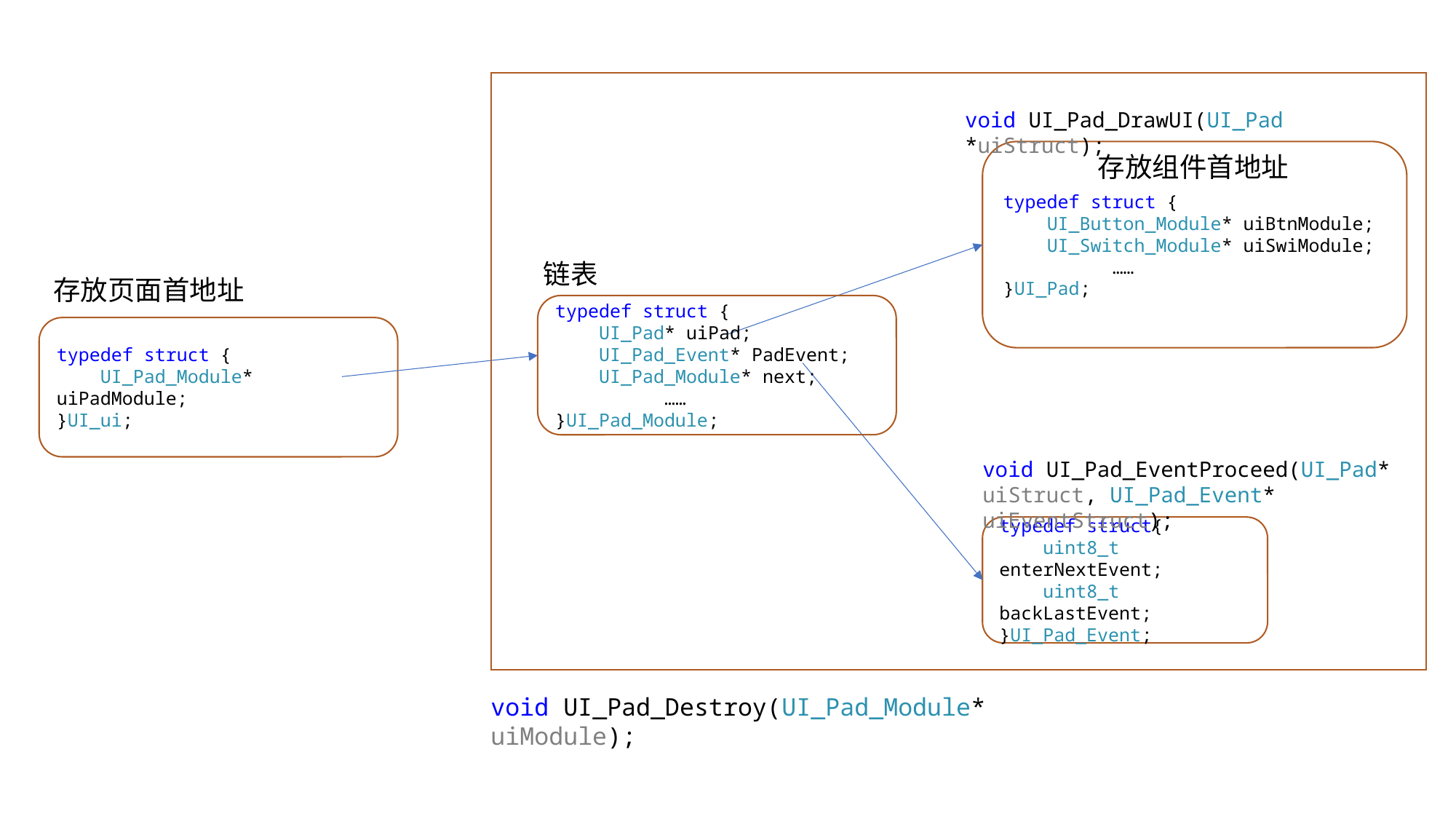

void UI_Pad_DrawUI(UI_Pad *uiStruct);
typedef struct {
    UI_Button_Module* uiBtnModule;
    UI_Switch_Module* uiSwiModule;
    	……
}UI_Pad;
存放组件首地址
链表
存放页面首地址
typedef struct {
    UI_Pad* uiPad;
    UI_Pad_Event* PadEvent;
    UI_Pad_Module* next;
	……
}UI_Pad_Module;
typedef struct {
    UI_Pad_Module* uiPadModule;
}UI_ui;
void UI_Pad_EventProceed(UI_Pad* uiStruct, UI_Pad_Event* uiEventStruct);
typedef struct{
    uint8_t enterNextEvent;
    uint8_t backLastEvent;
}UI_Pad_Event;
void UI_Pad_Destroy(UI_Pad_Module* uiModule);